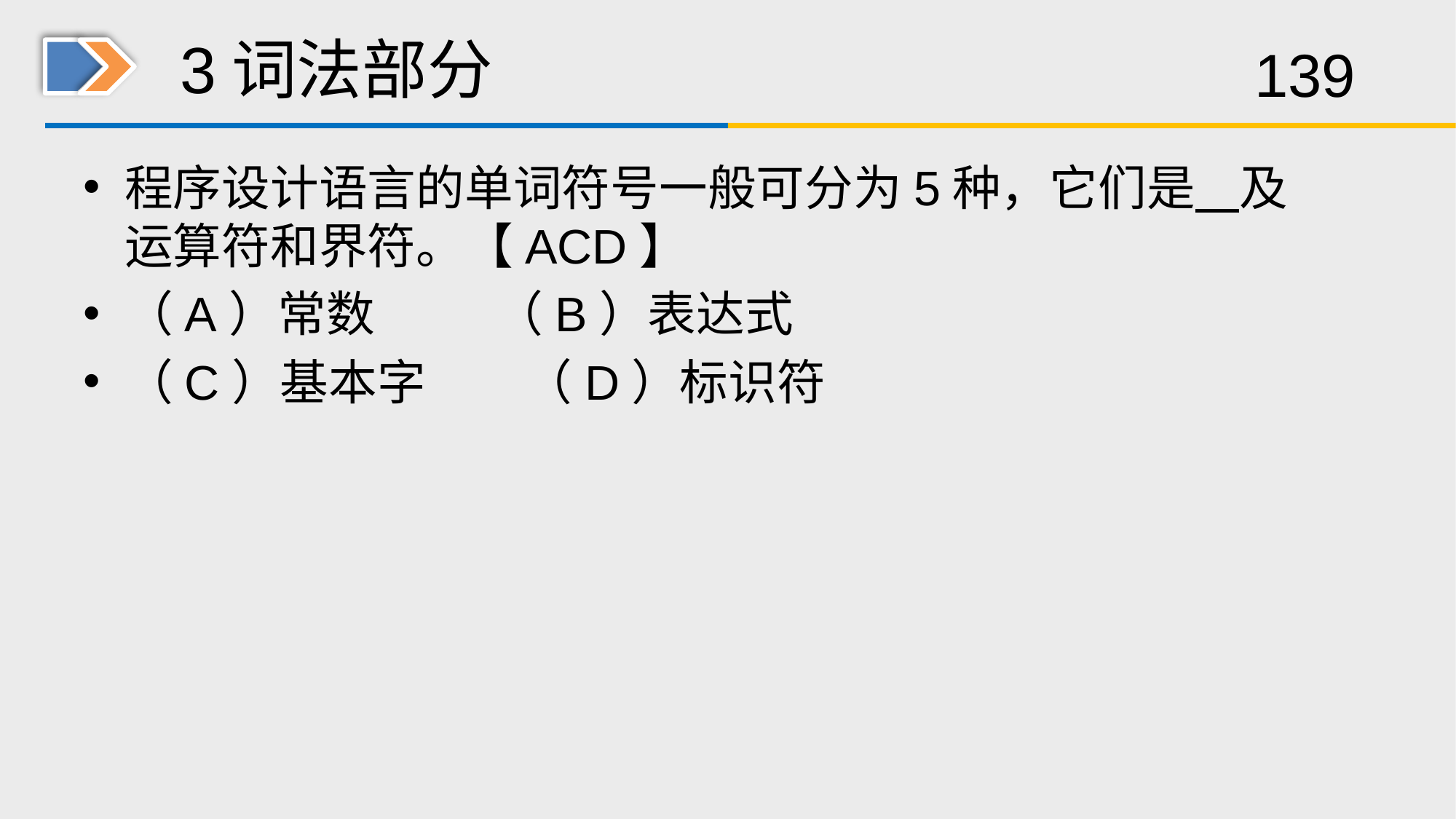

# 3词法部分
139
程序设计语言的单词符号一般可分为5种，它们是    及运算符和界符。【ACD】
（A）常数           （B）表达式
（C）基本字         （D）标识符